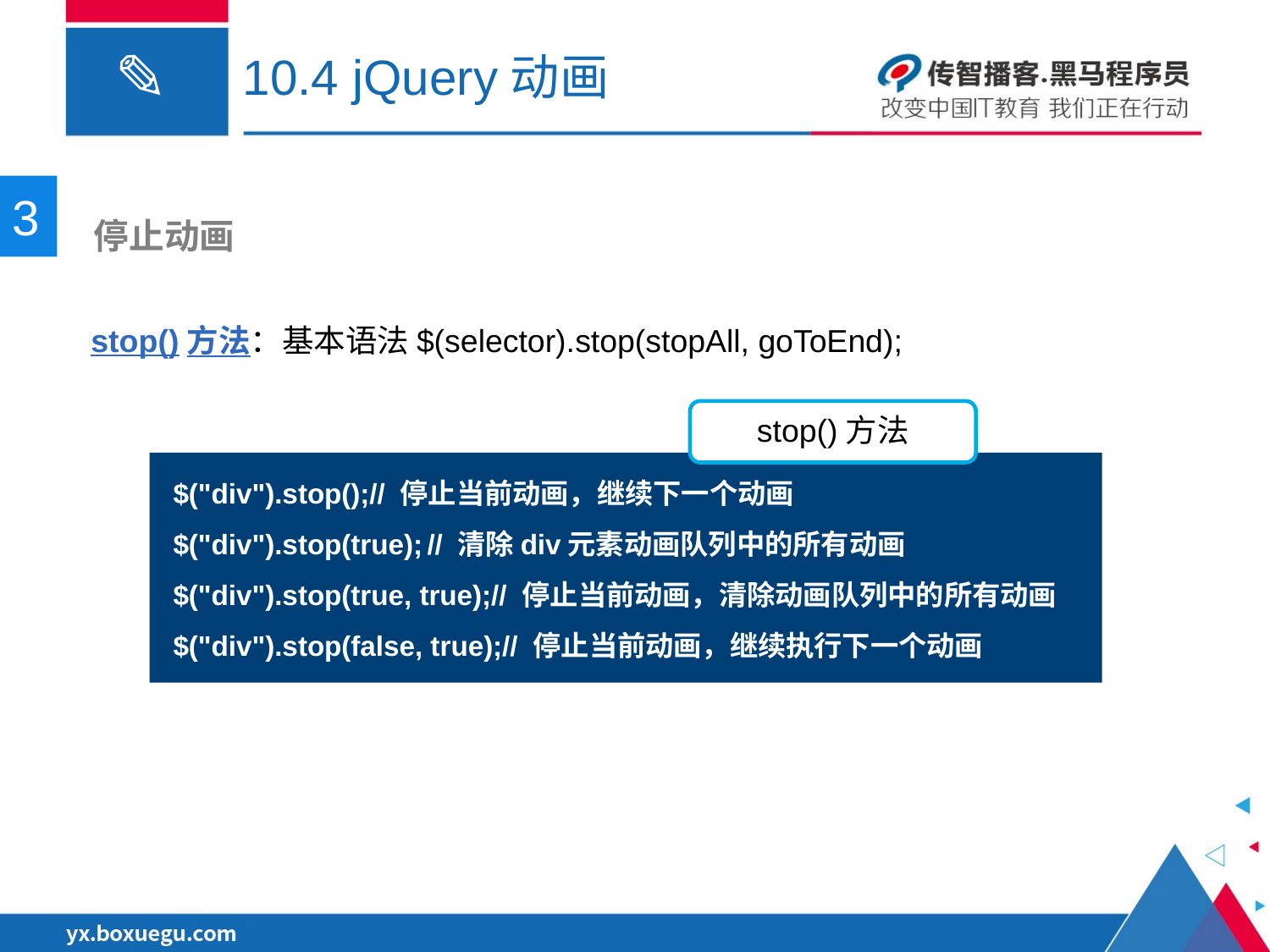

# 10.4 jQuery动画

3
  停止动画
stop()方法：基本语法$(selector).stop(stopAll, goToEnd);
stop()方法
$("div").stop();// 停止当前动画，继续下一个动画
$("div").stop(true);	// 清除div元素动画队列中的所有动画
$("div").stop(true, true);// 停止当前动画，清除动画队列中的所有动画
$("div").stop(false, true);// 停止当前动画，继续执行下一个动画